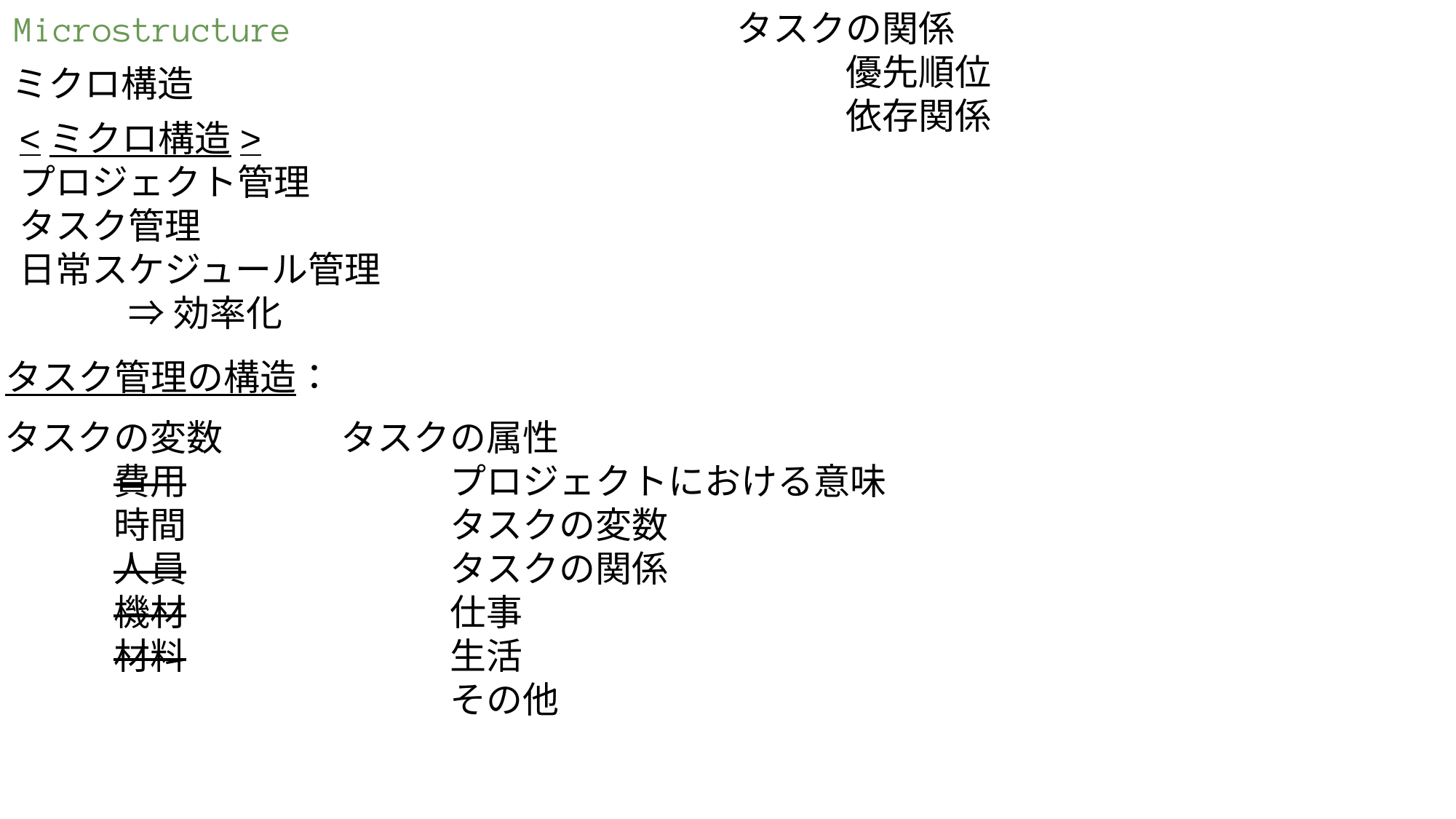

Microstructure
ミクロ構造
タスクの関係
	優先順位
	依存関係

<ミクロ構造>
プロジェクト管理
タスク管理
日常スケジュール管理
	⇒効率化
タスク管理の構造：
タスクの変数
	費用
	時間
	人員
	機材
	材料
タスクの属性
	プロジェクトにおける意味
	タスクの変数
	タスクの関係
	仕事
	生活
	その他